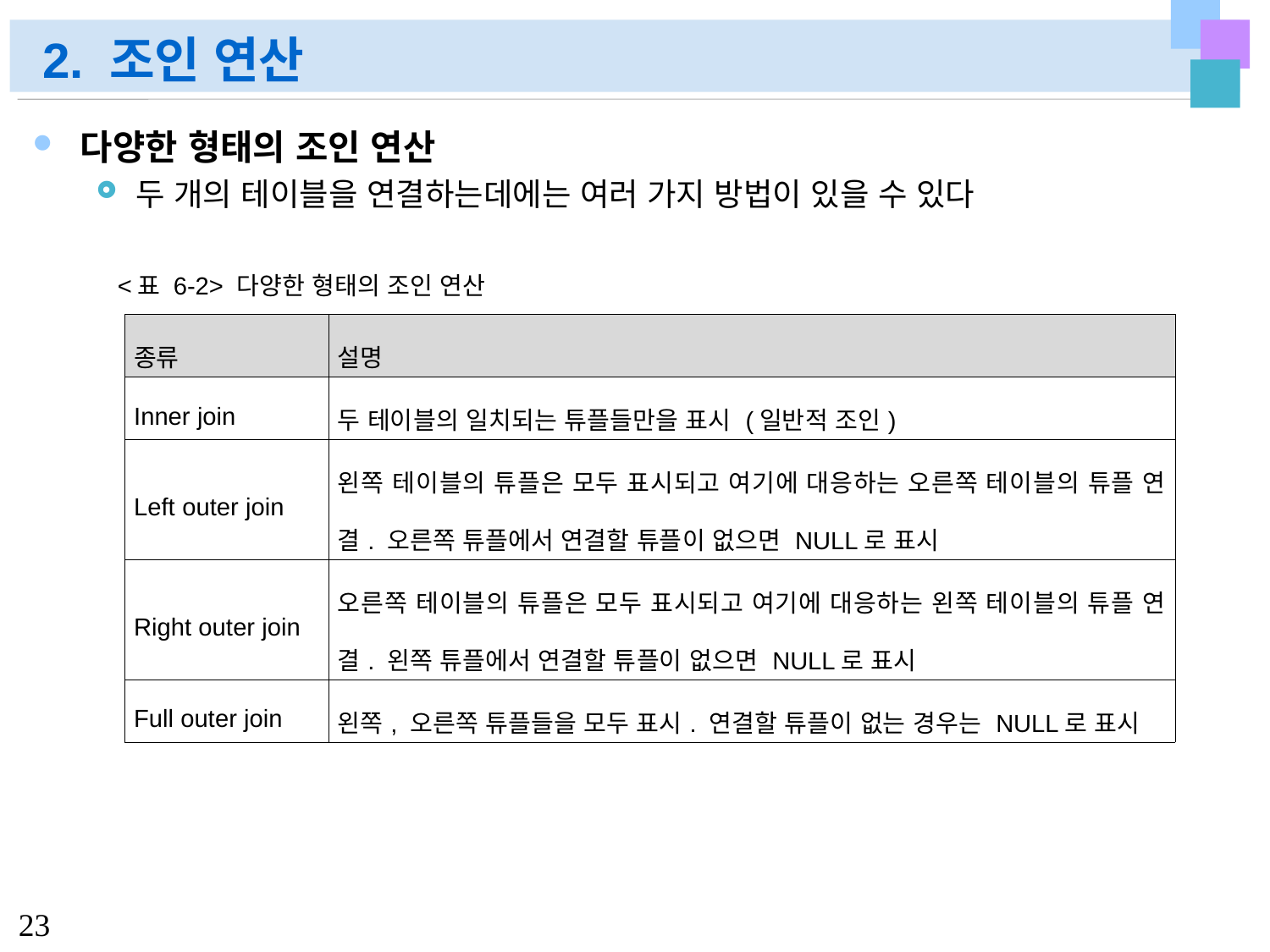

# 2. 조인 연산
다양한 형태의 조인 연산
두 개의 테이블을 연결하는데에는 여러 가지 방법이 있을 수 있다

<표 6-2> 다양한 형태의 조인 연산
| 종류 | 설명 |
| --- | --- |
| Inner join | 두 테이블의 일치되는 튜플들만을 표시 (일반적 조인) |
| Left outer join | 왼쪽 테이블의 튜플은 모두 표시되고 여기에 대응하는 오른쪽 테이블의 튜플 연결. 오른쪽 튜플에서 연결할 튜플이 없으면 NULL로 표시 |
| Right outer join | 오른쪽 테이블의 튜플은 모두 표시되고 여기에 대응하는 왼쪽 테이블의 튜플 연결. 왼쪽 튜플에서 연결할 튜플이 없으면 NULL로 표시 |
| Full outer join | 왼쪽, 오른쪽 튜플들을 모두 표시. 연결할 튜플이 없는 경우는 NULL로 표시 |